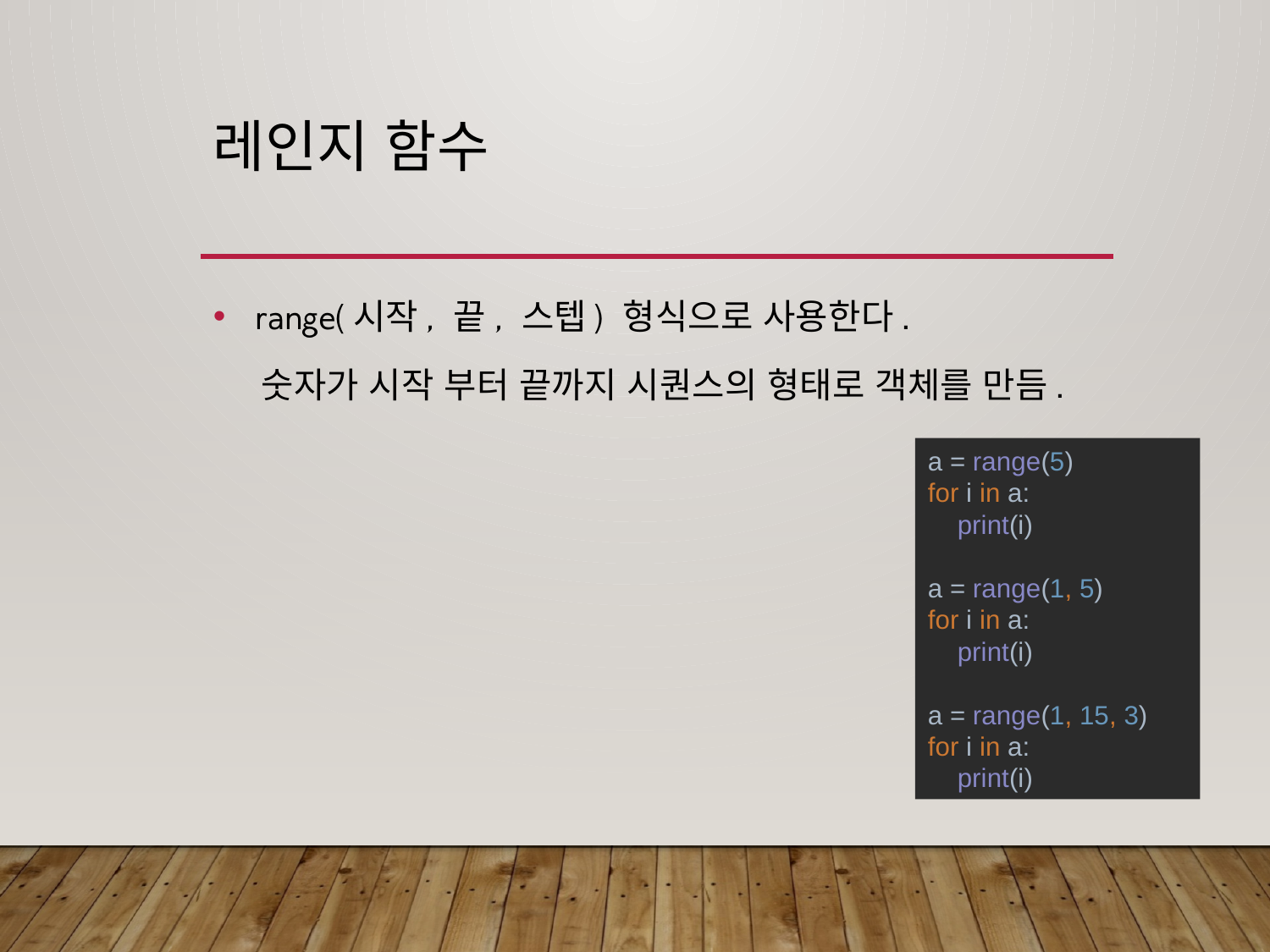

# 레인지 함수
 range(시작, 끝, 스텝) 형식으로 사용한다.
    숫자가 시작 부터 끝까지 시퀀스의 형태로 객체를 만듬.

a = range(5)
for i in a:
    print(i)
a = range(1, 5)
for i in a:
    print(i)
a = range(1, 15, 3)
for i in a:
    print(i)